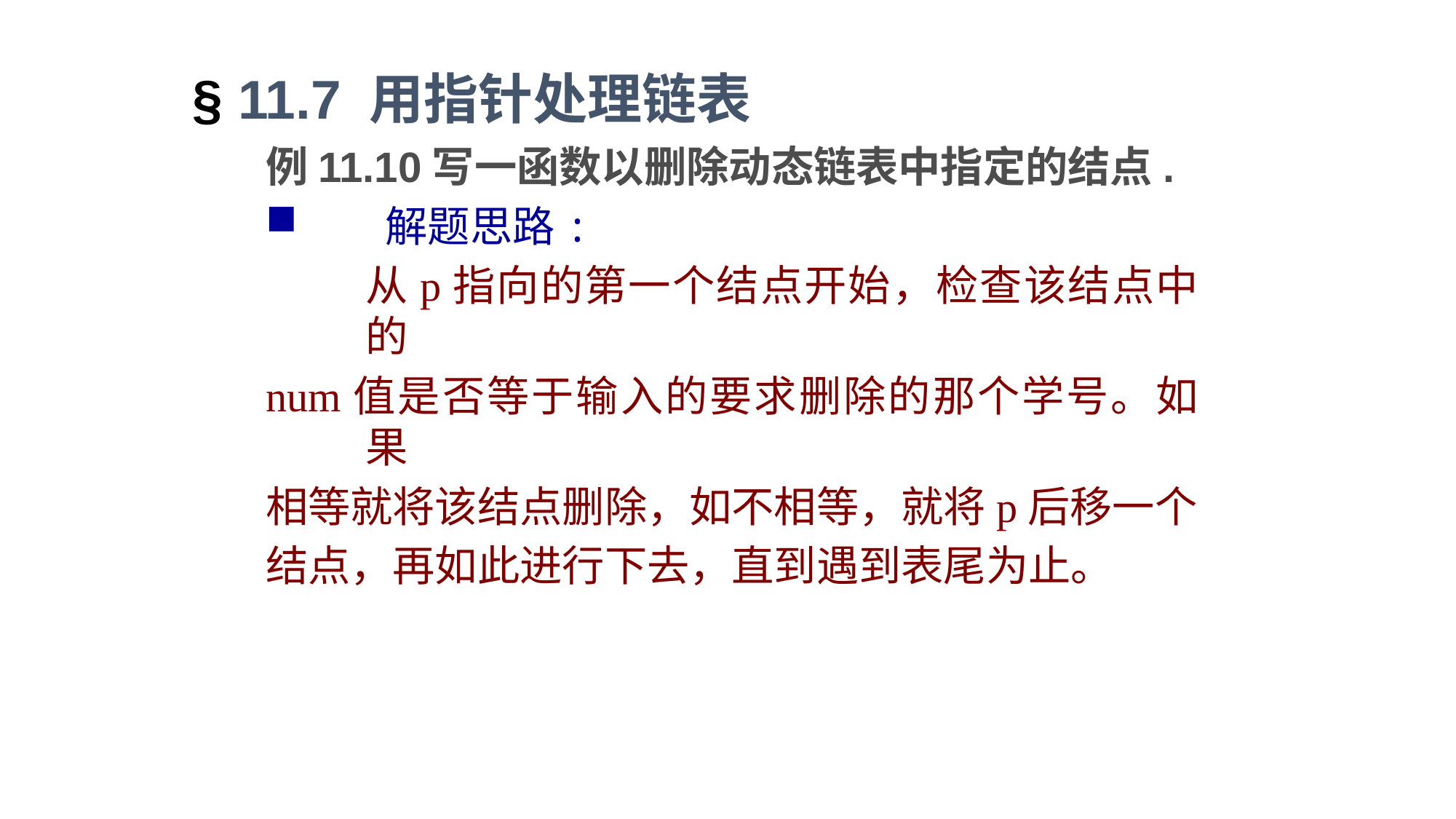

§ 11.7 用指针处理链表
例11.10写一函数以删除动态链表中指定的结点.
 解题思路:
        从p指向的第一个结点开始，检查该结点中的
num值是否等于输入的要求删除的那个学号。如果
相等就将该结点删除，如不相等，就将p后移一个
结点，再如此进行下去，直到遇到表尾为止。